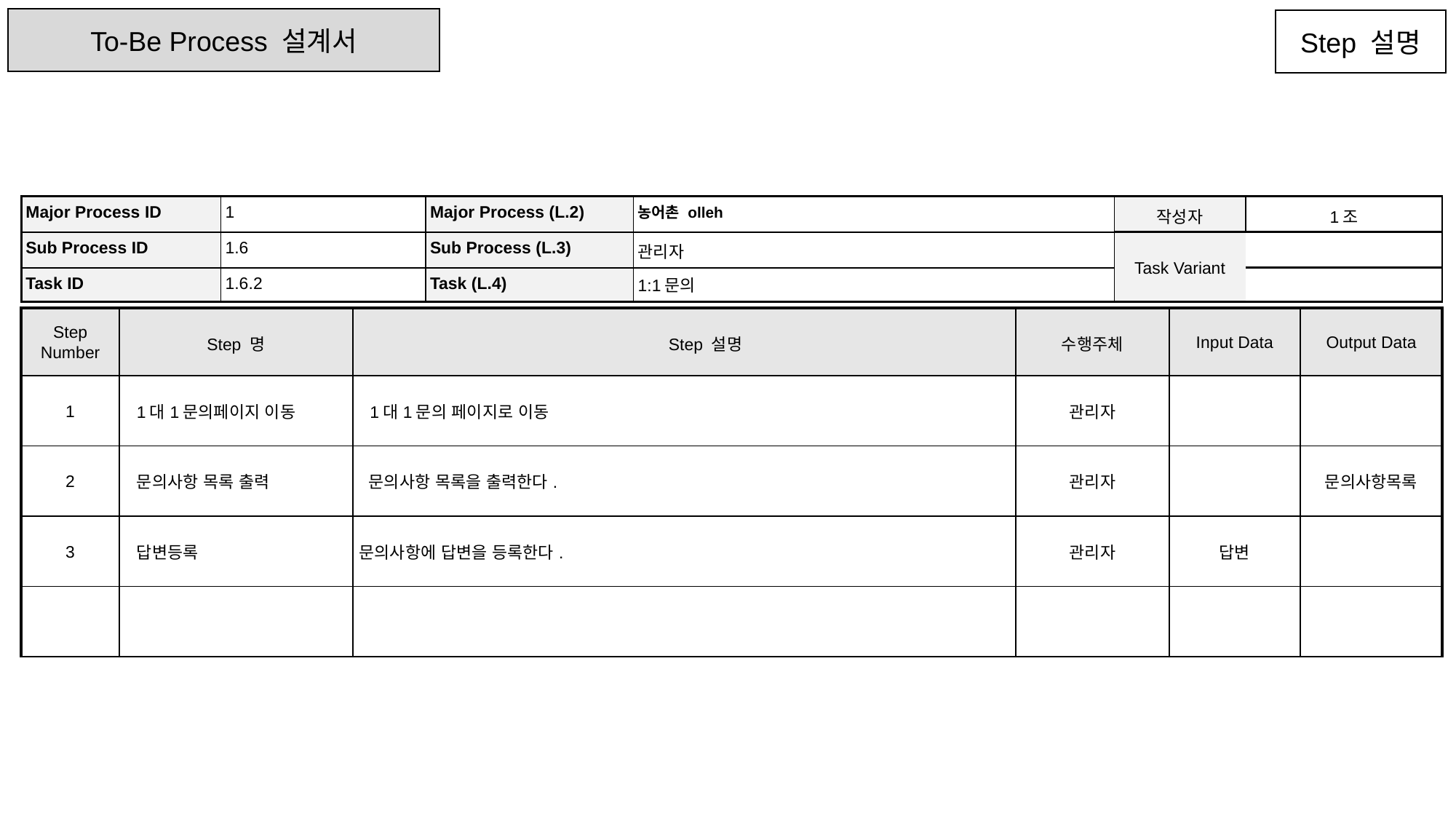

To-Be Process 설계서
Step 설명
| Major Process ID | 1 | Major Process (L.2) | 농어촌 olleh | 작성자 | 1조 |
| --- | --- | --- | --- | --- | --- |
| Sub Process ID | 1.6 | Sub Process (L.3) | 관리자 | Task Variant |  |
| Task ID | 1.6.2 | Task (L.4) | 1:1문의 |  |  |
| Step Number | Step 명 | Step 설명 | 수행주체 | Input Data | Output Data |
| --- | --- | --- | --- | --- | --- |
| 1 | 1대1문의페이지 이동 | 1대1문의 페이지로 이동 | 관리자 |  |  |
| 2 | 문의사항 목록 출력 | 문의사항 목록을 출력한다. | 관리자 |  | 문의사항목록 |
| 3 | 답변등록 | 문의사항에 답변을 등록한다. | 관리자 | 답변 |  |
|  |  |  |  |  |  |